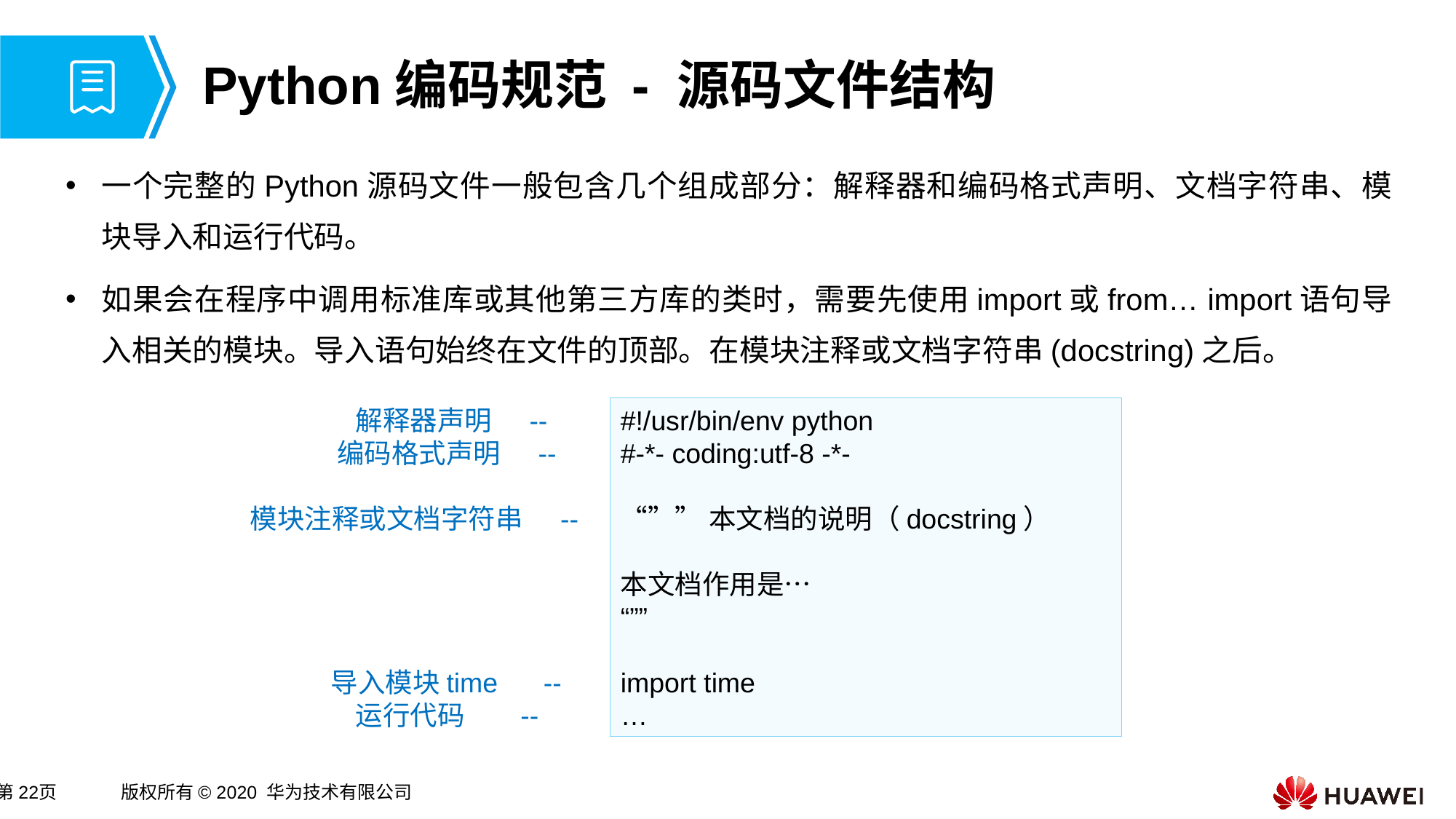

# Python编码规范 - 源码文件结构
一个完整的Python源码文件一般包含几个组成部分：解释器和编码格式声明、文档字符串、模块导入和运行代码。
如果会在程序中调用标准库或其他第三方库的类时，需要先使用import或from… import语句导入相关的模块。导入语句始终在文件的顶部。在模块注释或文档字符串(docstring)之后。

                解释器声明     --
             编码格式声明     --

模块注释或文档字符串     --

            导入模块time      --
                运行代码        --
#!/usr/bin/env python
#-*- coding:utf-8 -*-

“””本文档的说明（docstring）

本文档作用是…
“””

import time
…